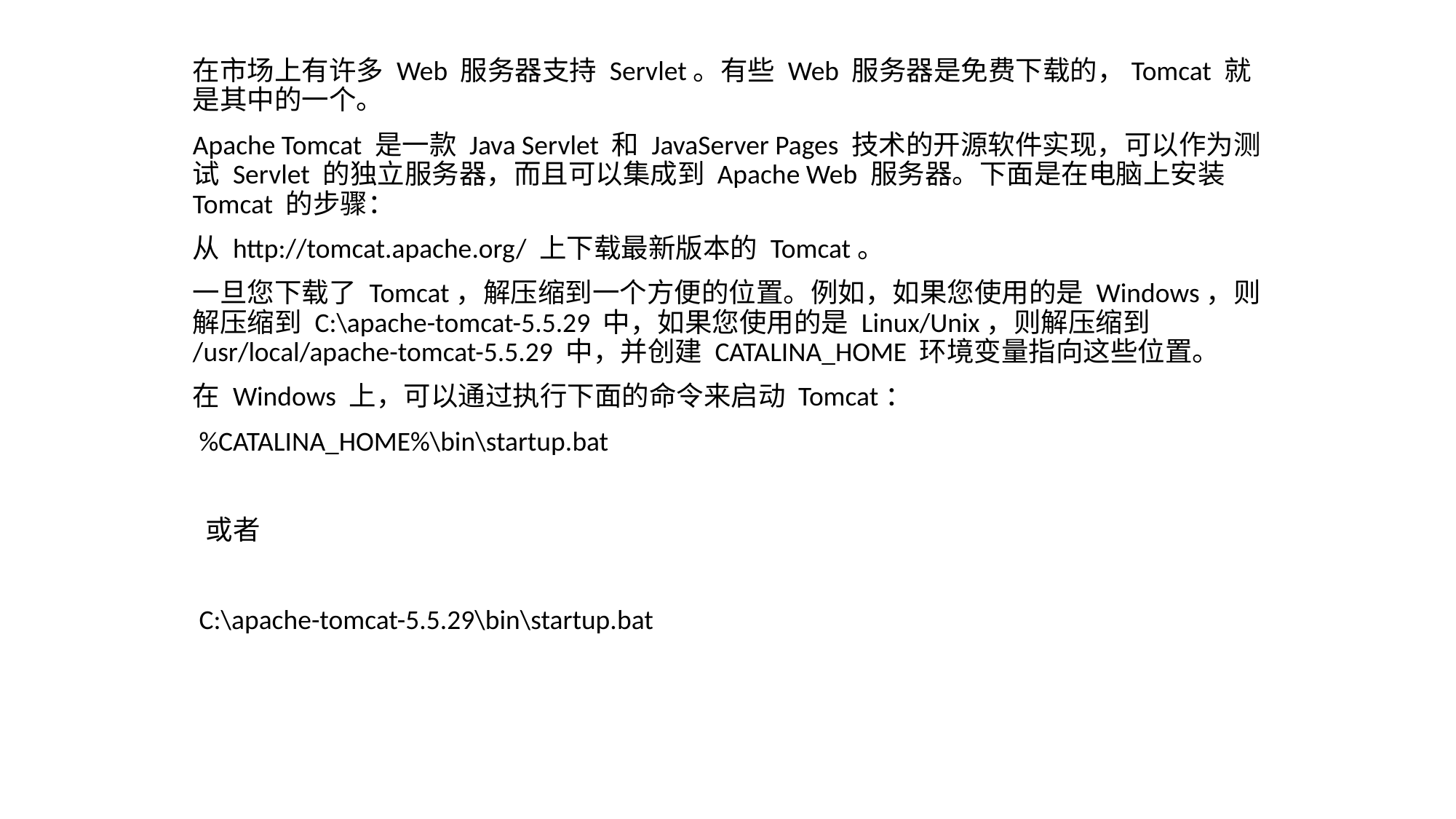

在市场上有许多 Web 服务器支持 Servlet。有些 Web 服务器是免费下载的，Tomcat 就是其中的一个。
Apache Tomcat 是一款 Java Servlet 和 JavaServer Pages 技术的开源软件实现，可以作为测试 Servlet 的独立服务器，而且可以集成到 Apache Web 服务器。下面是在电脑上安装 Tomcat 的步骤：
从 http://tomcat.apache.org/ 上下载最新版本的 Tomcat。
一旦您下载了 Tomcat，解压缩到一个方便的位置。例如，如果您使用的是 Windows，则解压缩到 C:\apache-tomcat-5.5.29 中，如果您使用的是 Linux/Unix，则解压缩到 /usr/local/apache-tomcat-5.5.29 中，并创建 CATALINA_HOME 环境变量指向这些位置。
在 Windows 上，可以通过执行下面的命令来启动 Tomcat：
 %CATALINA_HOME%\bin\startup.bat

 或者

 C:\apache-tomcat-5.5.29\bin\startup.bat